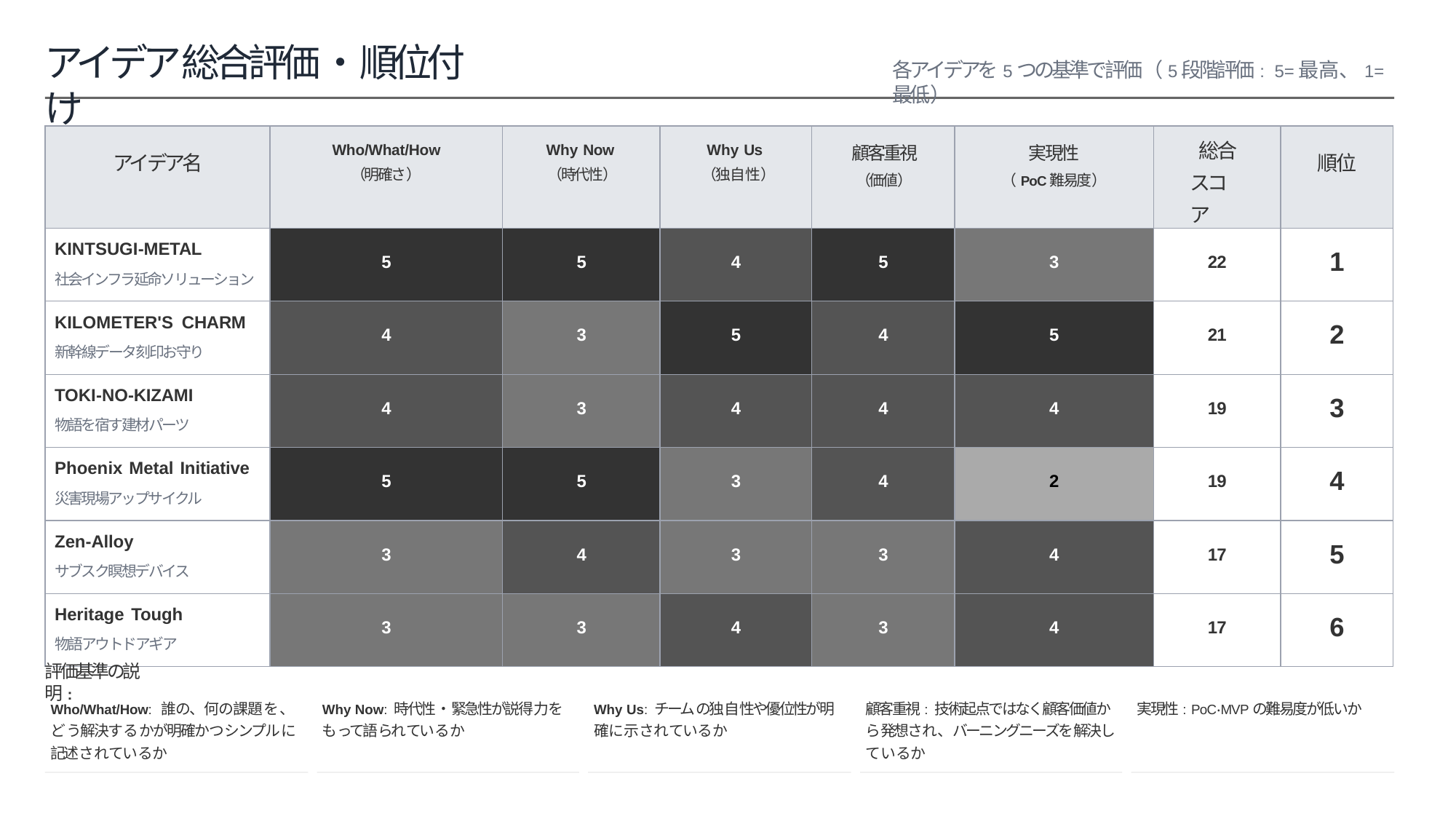

# アイデア総合評価‧順位付け
各アイデアを5つの基準で評価（5段階評価: 5=最⾼、1=最低）

| アイデア名 | Who/What/How （明確さ） | Why Now （時代性） | Why Us （独⾃性） | 顧客重視 （価値） | 実現性 （PoC難易度） | 総合スコア | 順位 |
| --- | --- | --- | --- | --- | --- | --- | --- |
| KINTSUGI-METAL 社会インフラ延命ソリューション | 5 | 5 | 4 | 5 | 3 | 22 | 1 |
| KILOMETER'S CHARM 新幹線データ刻印お守り | 4 | 3 | 5 | 4 | 5 | 21 | 2 |
| TOKI-NO-KIZAMI 物語を宿す建材パーツ | 4 | 3 | 4 | 4 | 4 | 19 | 3 |
| Phoenix Metal Initiative 災害現場アップサイクル | 5 | 5 | 3 | 4 | 2 | 19 | 4 |
| Zen-Alloy サブスク瞑想デバイス | 3 | 4 | 3 | 3 | 4 | 17 | 5 |
| Heritage Tough 物語アウトドアギア | 3 | 3 | 4 | 3 | 4 | 17 | 6 |
評価基準の説明:
顧客重視: 技術起点ではなく顧客価値から発想され、バーニングニーズを解決しているか
Who/What/How: 誰の、何の課題を、どう解決するかが明確かつシンプルに記述されているか
Why Now: 時代性‧緊急性が説得⼒をもって語られているか
Why Us: チームの独⾃性や優位性が明確に⽰されているか
実現性: PoC‧MVPの難易度が低いか